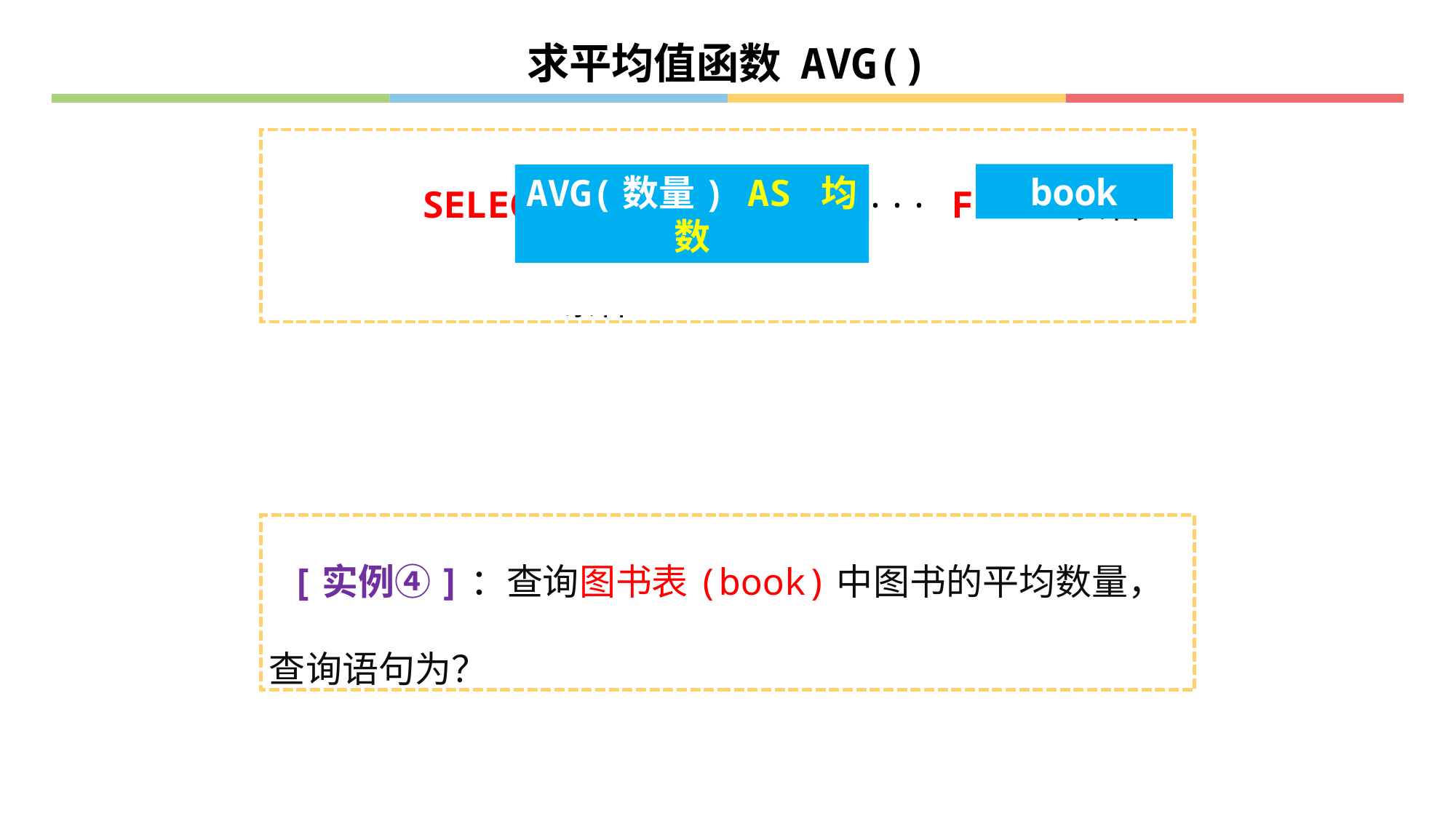

求平均值函数 AVG()
       SELECT 字段1,字段2, ··· FROM 表名
       WHERE 条件
book
数量平均值
AVG(数量) AS 均数

 [实例④]：查询图书表(book)中图书的平均数量，查询语句为？